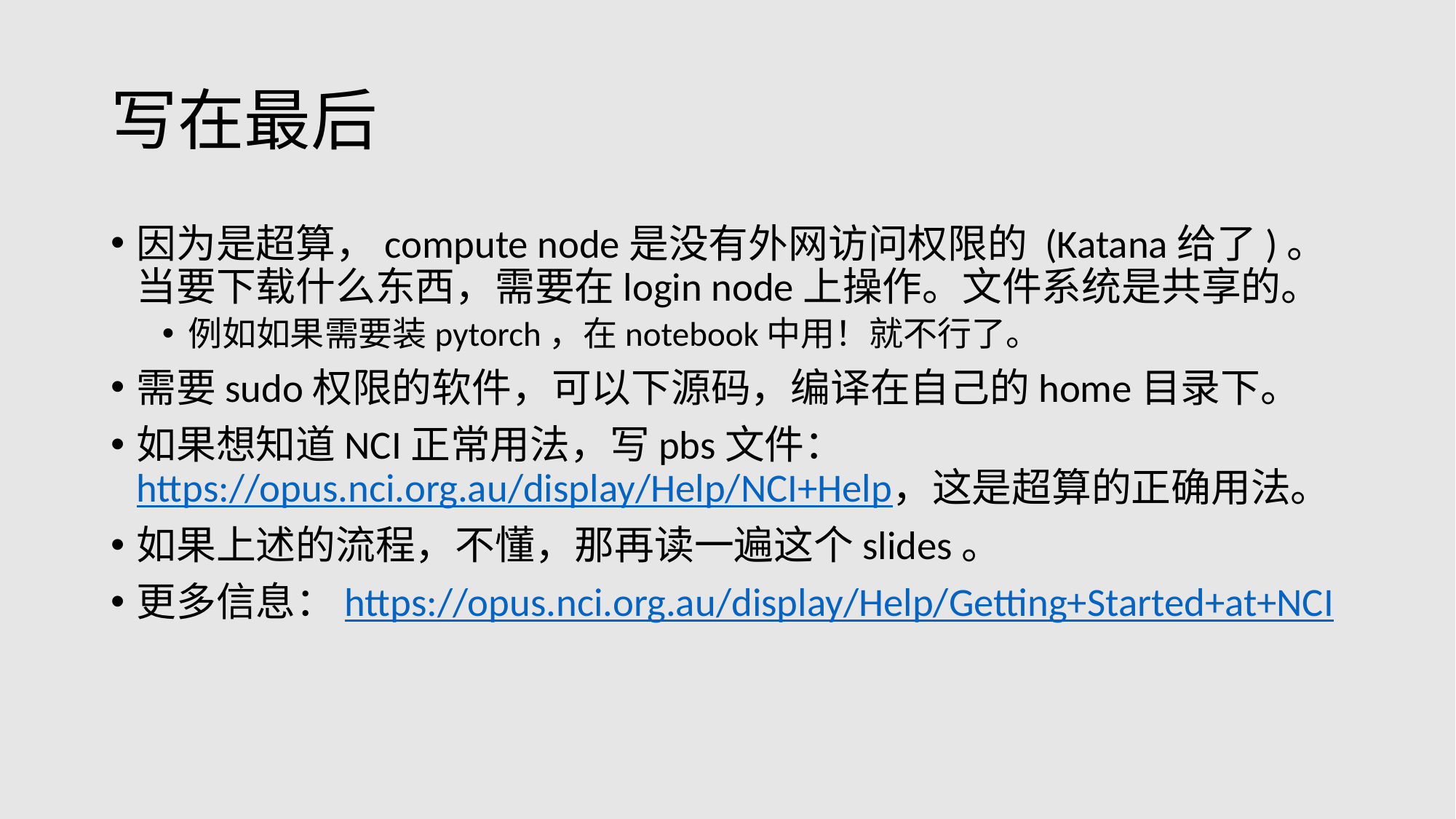

# 写在最后
因为是超算，compute node是没有外网访问权限的 (Katana给了)。当要下载什么东西，需要在login node上操作。文件系统是共享的。
例如如果需要装pytorch，在notebook中用！就不行了。
需要sudo权限的软件，可以下源码，编译在自己的home目录下。
如果想知道NCI正常用法，写pbs文件：https://opus.nci.org.au/display/Help/NCI+Help，这是超算的正确用法。
如果上述的流程，不懂，那再读一遍这个slides。
更多信息：https://opus.nci.org.au/display/Help/Getting+Started+at+NCI